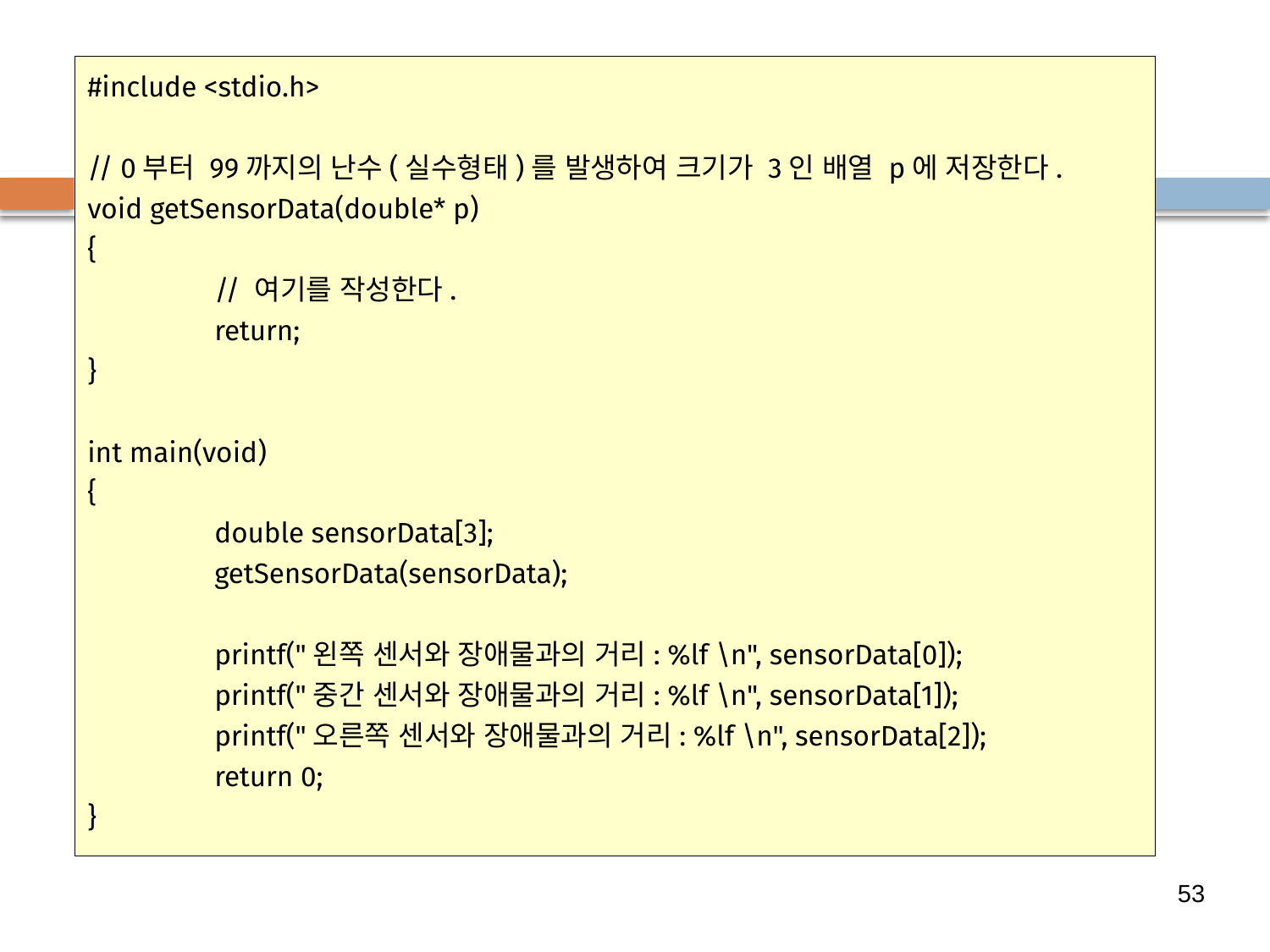

#include <stdio.h>

// 0부터 99까지의 난수(실수형태)를 발생하여 크기가 3인 배열 p에 저장한다.
void getSensorData(double* p)
{
	// 여기를 작성한다.
	return;
}

int main(void)
{
	double sensorData[3];
	getSensorData(sensorData);

	printf("왼쪽 센서와 장애물과의 거리: %lf \n", sensorData[0]);
	printf("중간 센서와 장애물과의 거리: %lf \n", sensorData[1]);
	printf("오른쪽 센서와 장애물과의 거리: %lf \n", sensorData[2]);
	return 0;
}

53